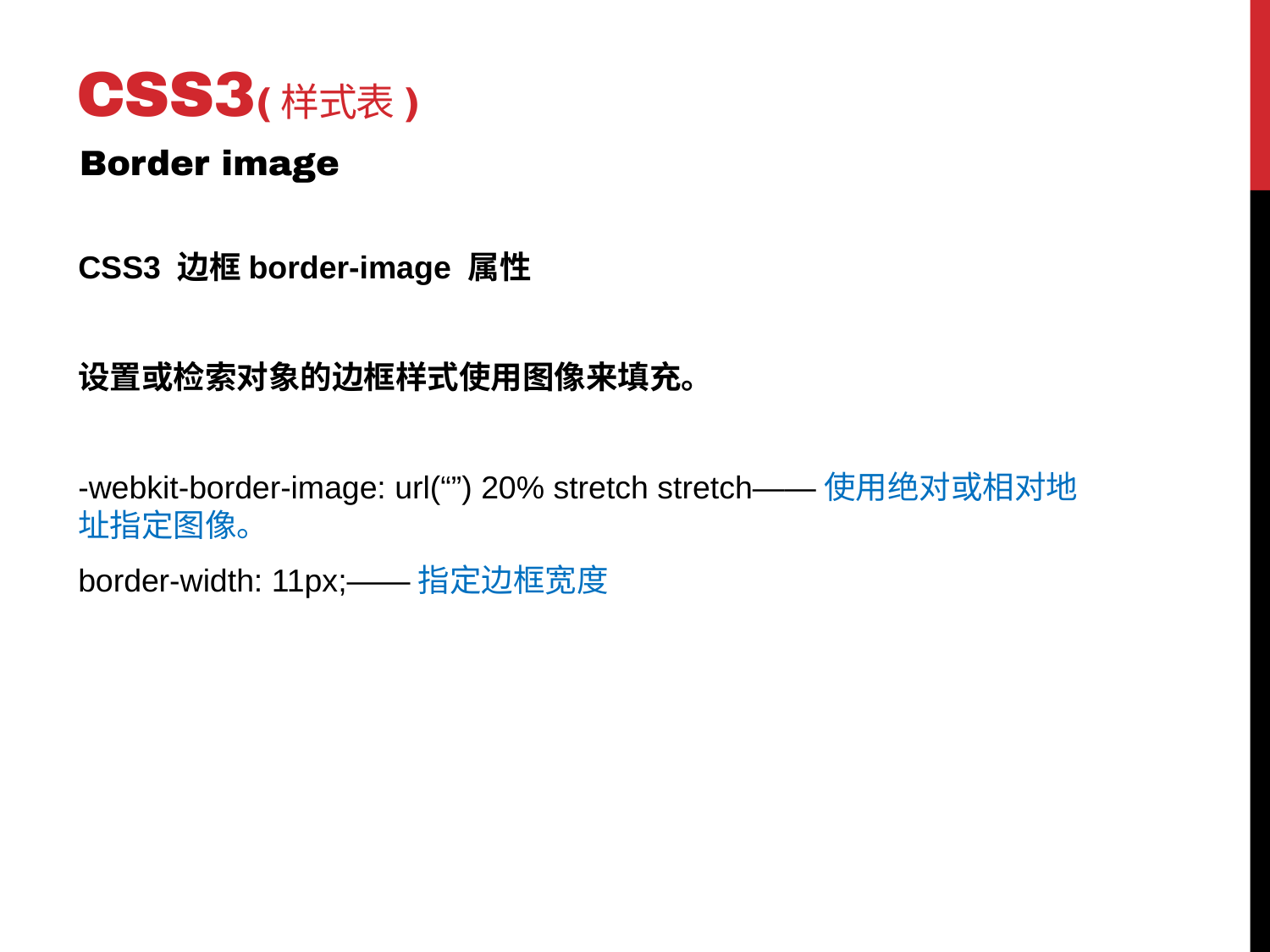

# CSS3(样式表)
Border image
CSS3 边框border-image 属性

设置或检索对象的边框样式使用图像来填充。

-webkit-border-image: url(“”) 20% stretch stretch——使用绝对或相对地址指定图像。
border-width: 11px;——指定边框宽度